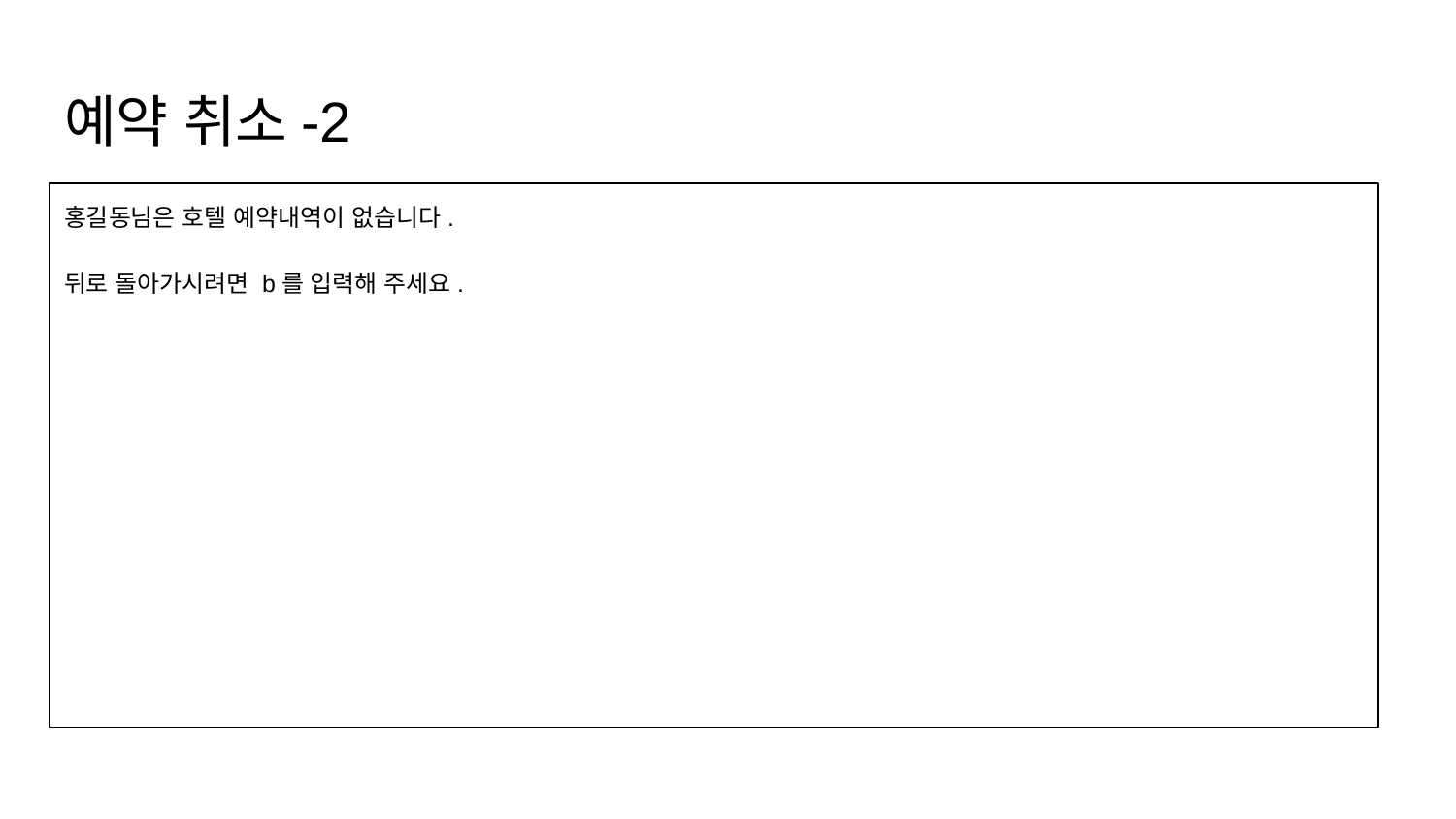

# 예약 취소-2
홍길동님은 호텔 예약내역이 없습니다.
뒤로 돌아가시려면 b를 입력해 주세요.